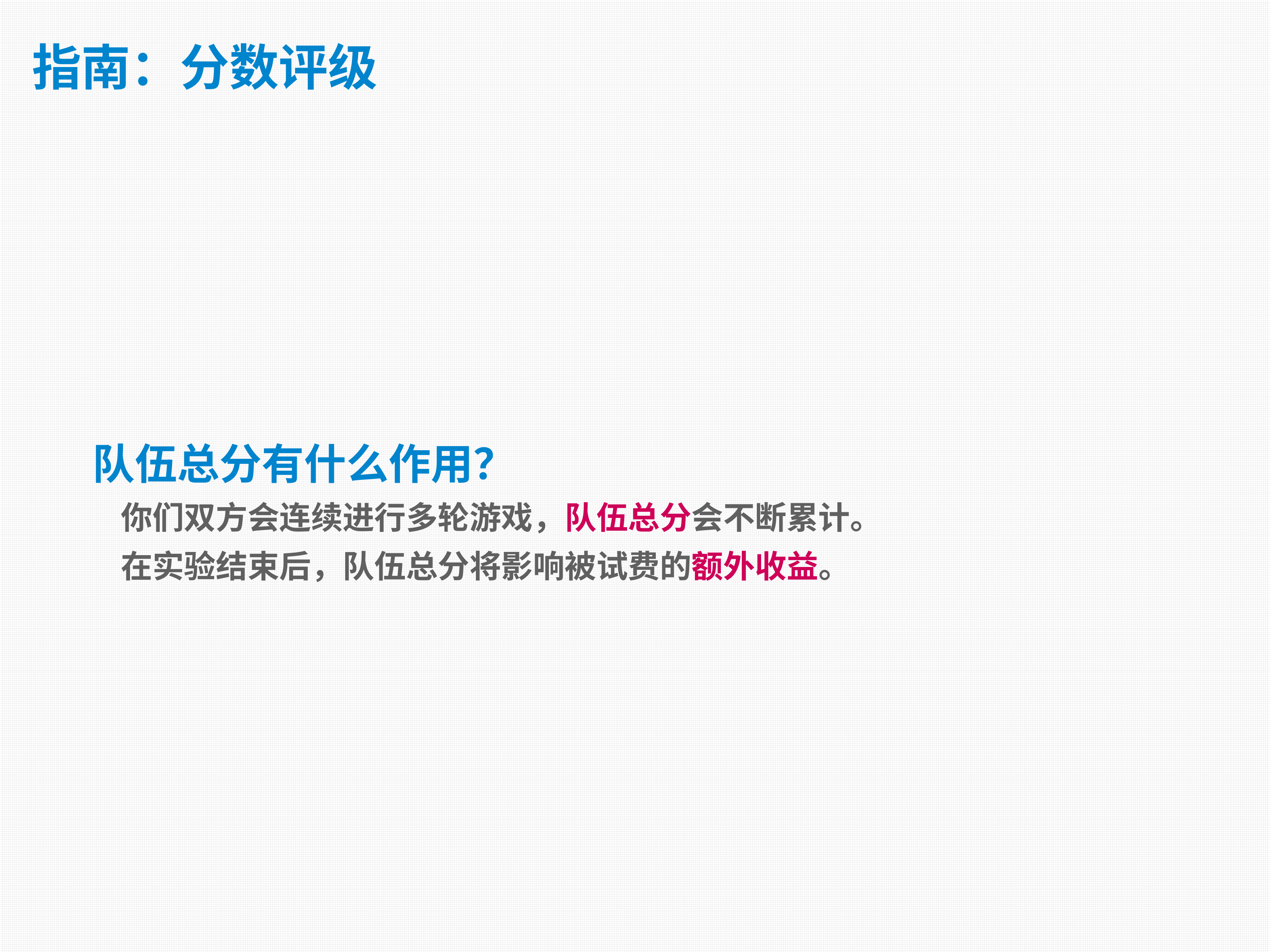

# 指南：分数评级
队伍总分有什么作用？
你们双方会连续进行多轮游戏，队伍总分会不断累计。
在实验结束后，队伍总分将影响被试费的额外收益。